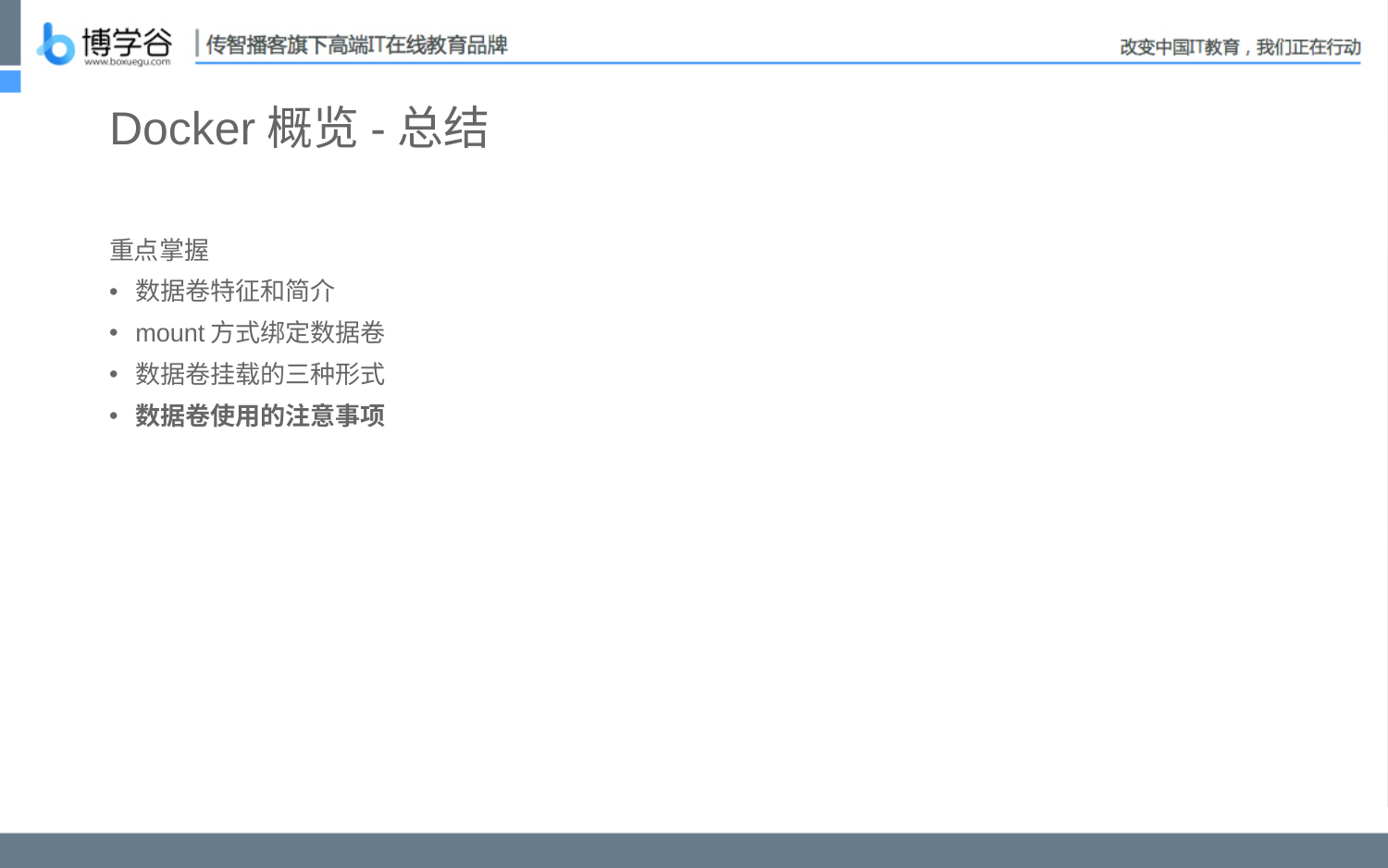

# Docker概览-总结
重点掌握
数据卷特征和简介
mount方式绑定数据卷
数据卷挂载的三种形式
数据卷使用的注意事项